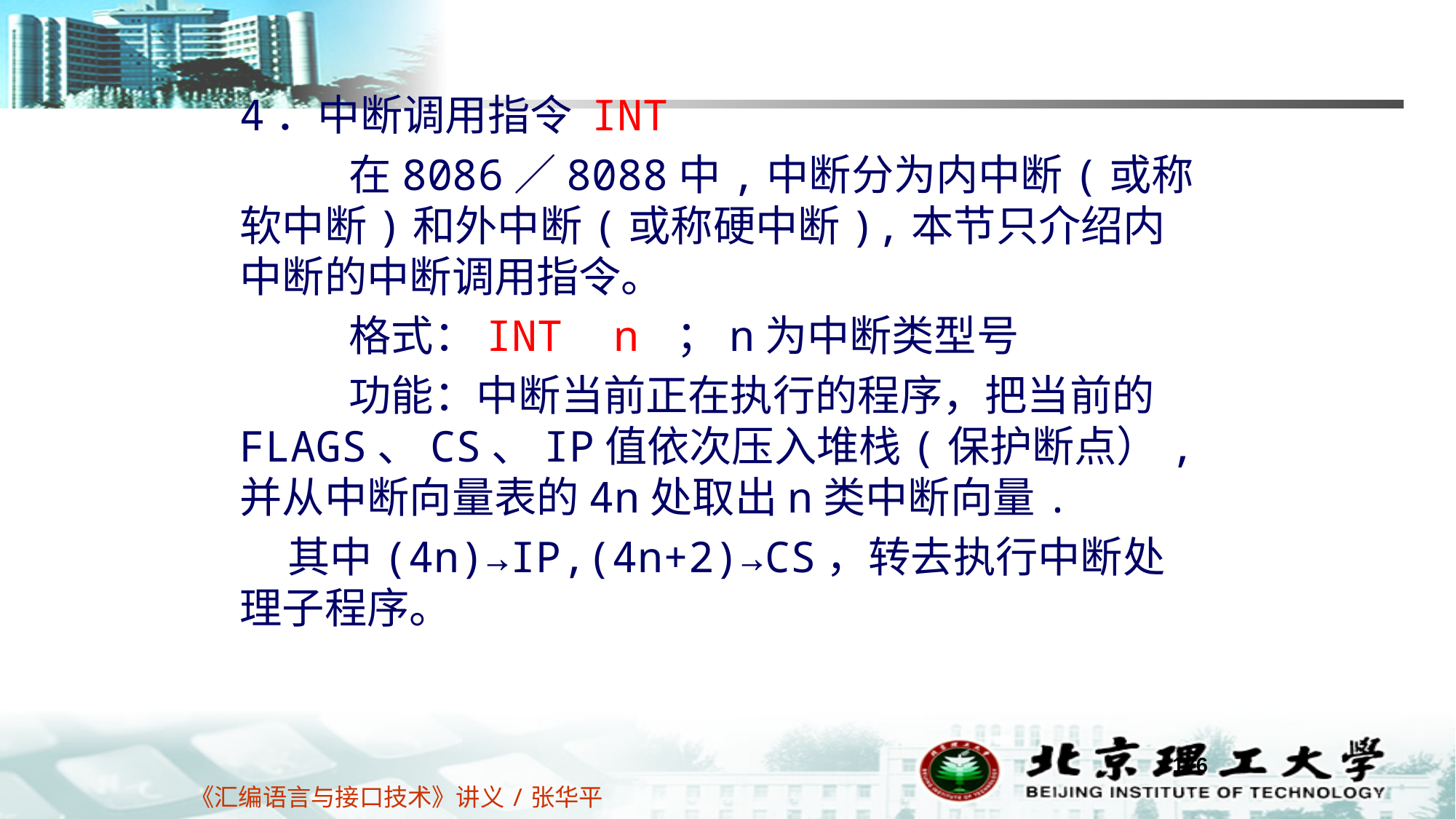

4．中断调用指令 INT
	在8086／8088中,中断分为内中断(或称软中断)和外中断(或称硬中断),本节只介绍内中断的中断调用指令。
	格式：INT  n	；n为中断类型号
	功能：中断当前正在执行的程序，把当前的FLAGS、CS、IP值依次压入堆栈(保护断点）,并从中断向量表的4n处取出n类中断向量.
    其中(4n)→IP,(4n+2)→CS，转去执行中断处理子程序。
176